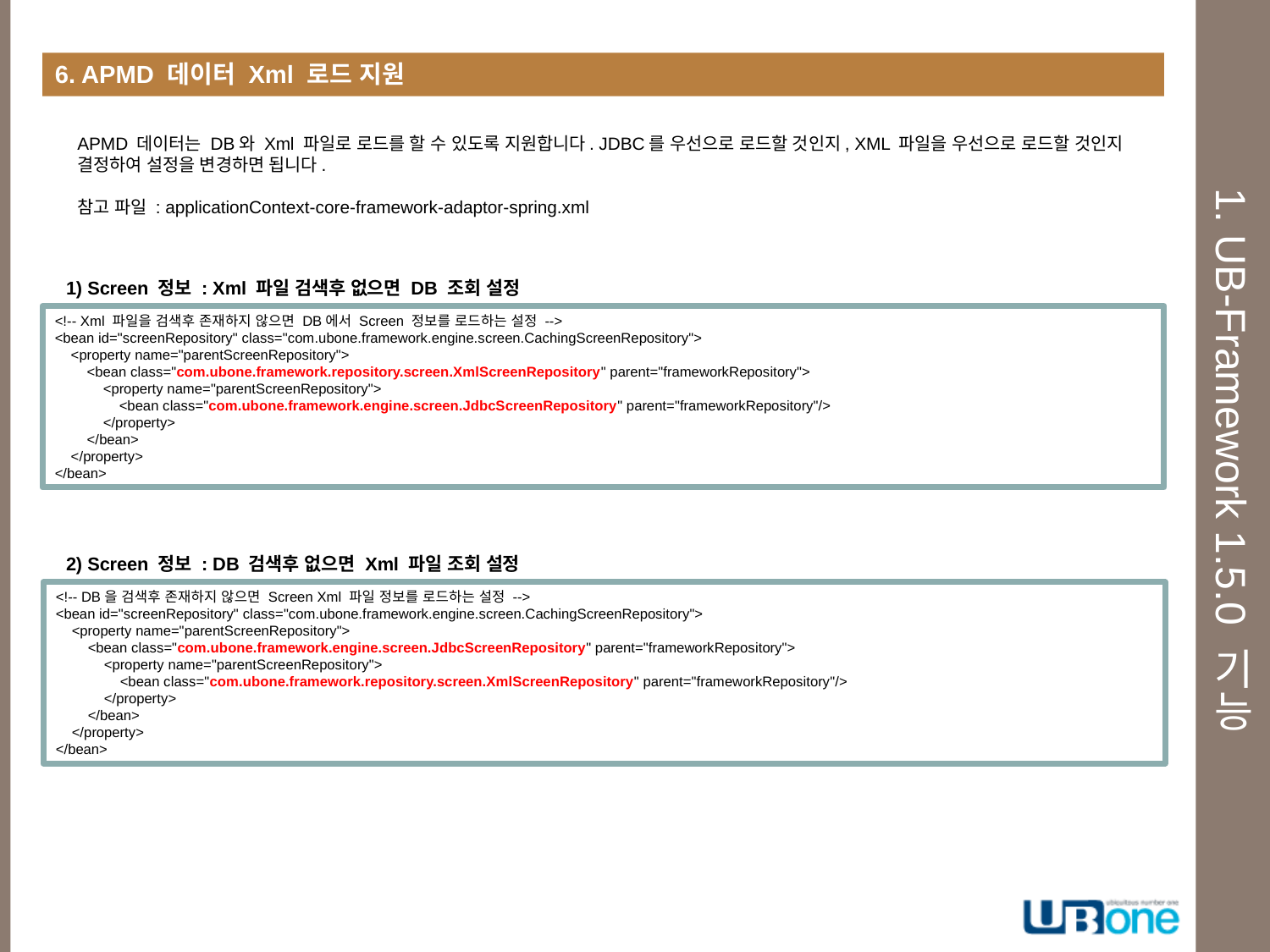

6. APMD 데이터 Xml 로드 지원
# 1. UB-Framework 1.5.0 기능
APMD 데이터는 DB와 Xml 파일로 로드를 할 수 있도록 지원합니다. JDBC를 우선으로 로드할 것인지, XML 파일을 우선으로 로드할 것인지 결정하여 설정을 변경하면 됩니다.

참고 파일 : applicationContext-core-framework-adaptor-spring.xml
1) Screen 정보 : Xml 파일 검색후 없으면 DB 조회 설정
<!-- Xml 파일을 검색후 존재하지 않으면 DB에서 Screen 정보를 로드하는 설정 -->
<bean id="screenRepository" class="com.ubone.framework.engine.screen.CachingScreenRepository">
    <property name="parentScreenRepository">
        <bean class="com.ubone.framework.repository.screen.XmlScreenRepository" parent="frameworkRepository">
            <property name="parentScreenRepository">
                <bean class="com.ubone.framework.engine.screen.JdbcScreenRepository" parent="frameworkRepository"/>
            </property>
        </bean>
    </property>
</bean>
2) Screen 정보 : DB 검색후 없으면 Xml 파일 조회 설정
<!-- DB을 검색후 존재하지 않으면 Screen Xml 파일 정보를 로드하는 설정 -->
<bean id="screenRepository" class="com.ubone.framework.engine.screen.CachingScreenRepository">
    <property name="parentScreenRepository">
        <bean class="com.ubone.framework.engine.screen.JdbcScreenRepository" parent="frameworkRepository">
            <property name="parentScreenRepository">
                <bean class="com.ubone.framework.repository.screen.XmlScreenRepository" parent="frameworkRepository"/>
            </property>
        </bean>
    </property>
</bean>